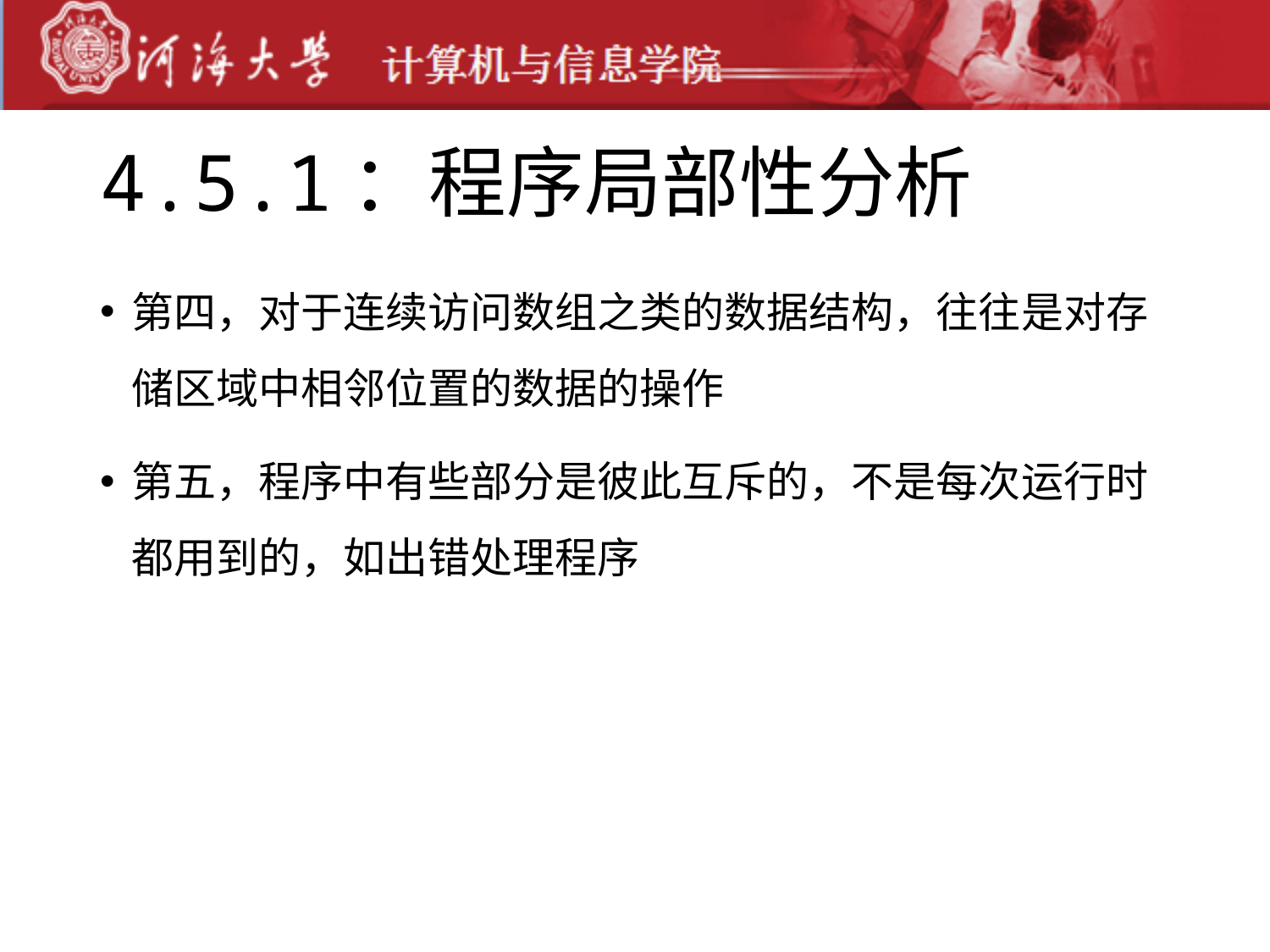

# 4.5.1：程序局部性分析
第四，对于连续访问数组之类的数据结构，往往是对存储区域中相邻位置的数据的操作
第五，程序中有些部分是彼此互斥的，不是每次运行时都用到的，如出错处理程序